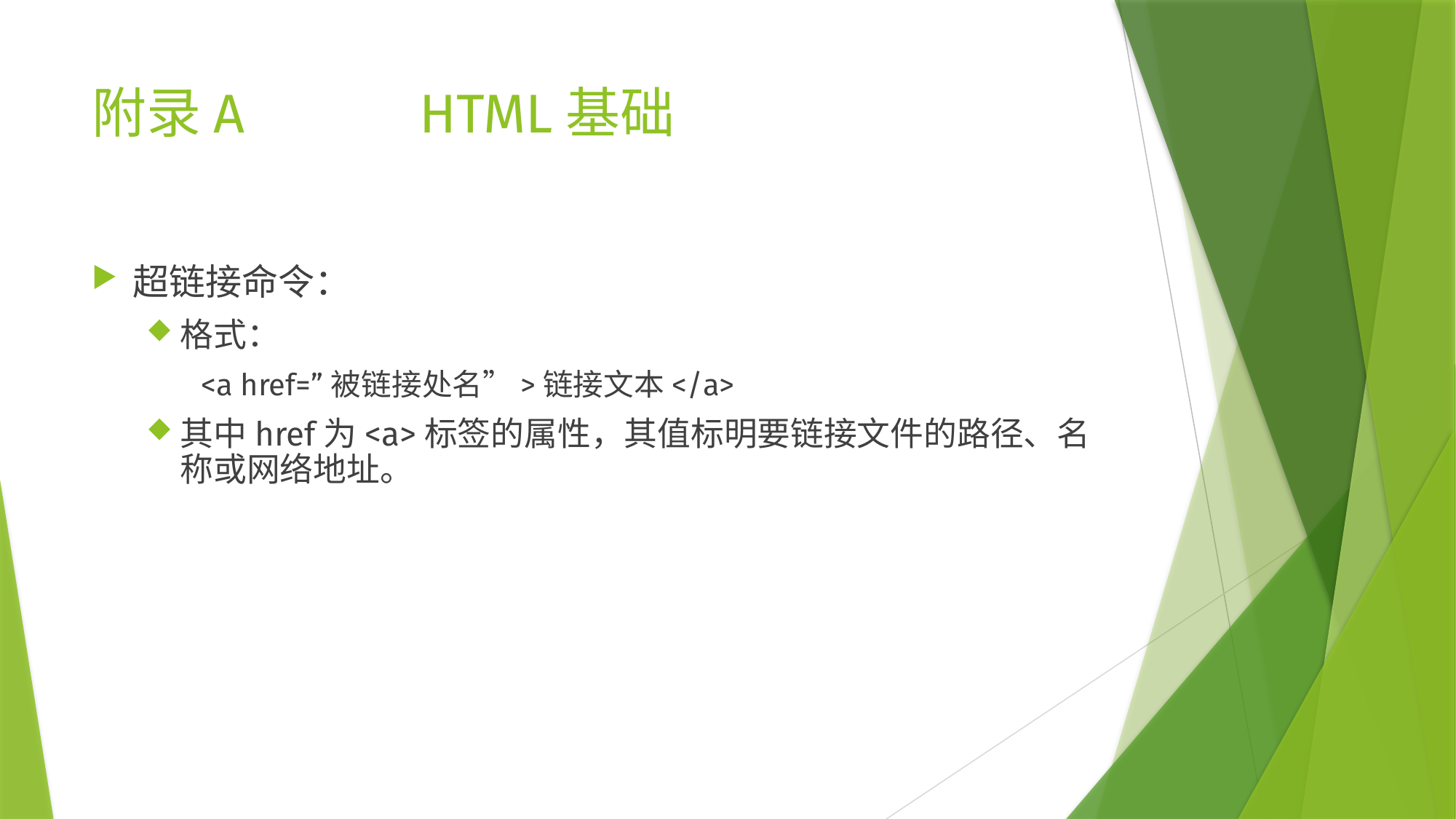

# 附录A		HTML基础
超链接命令：
格式：
<a href=”被链接处名”>链接文本</a>
其中href为<a>标签的属性，其值标明要链接文件的路径、名称或网络地址。